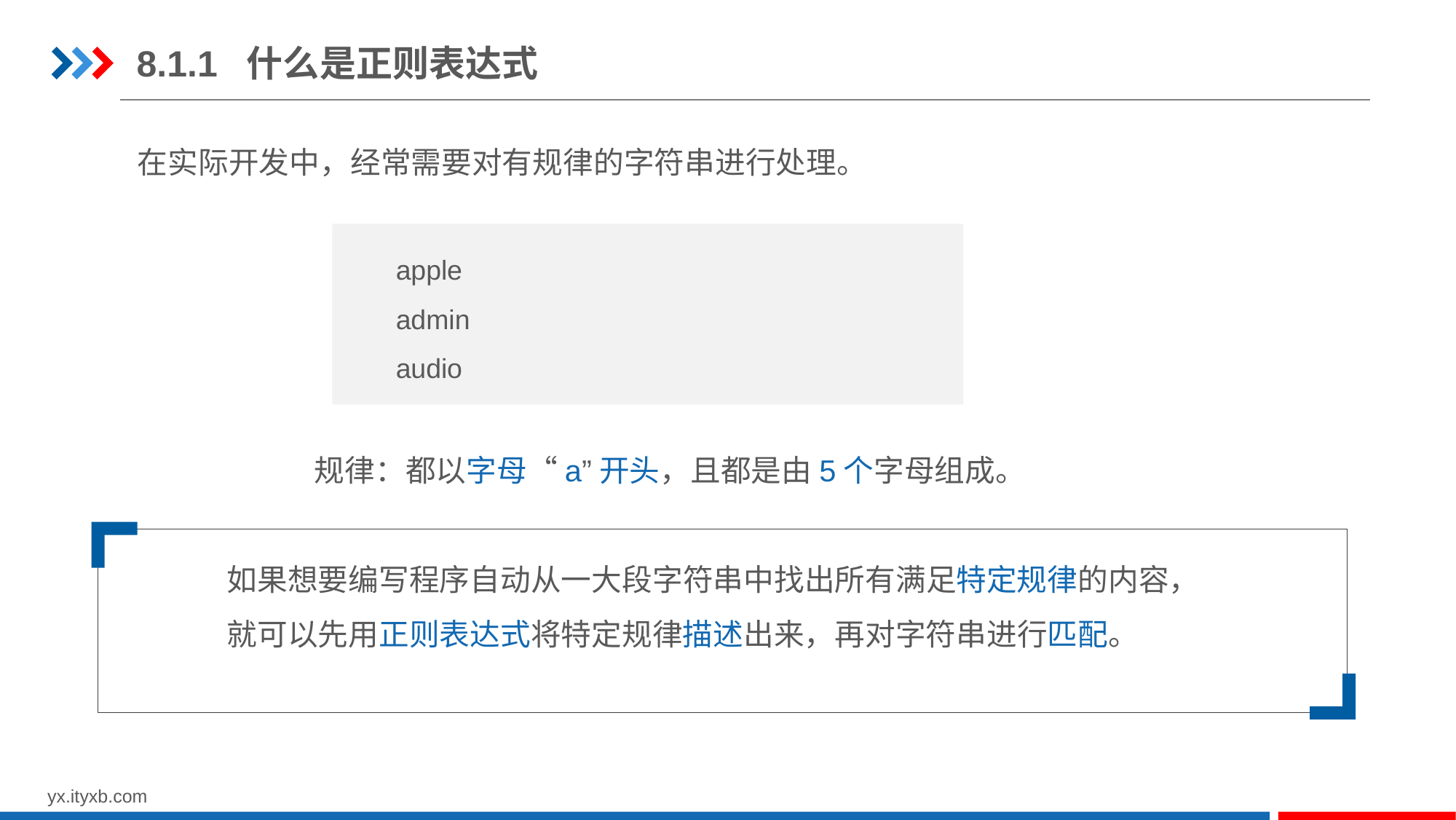

8.1.1  什么是正则表达式
在实际开发中，经常需要对有规律的字符串进行处理。

apple
admin
audio

                   规律：都以字母“a”开头，且都是由5个字母组成。

      如果想要编写程序自动从一大段字符串中找出所有满足特定规律的内容，
      就可以先用正则表达式将特定规律描述出来，再对字符串进行匹配。